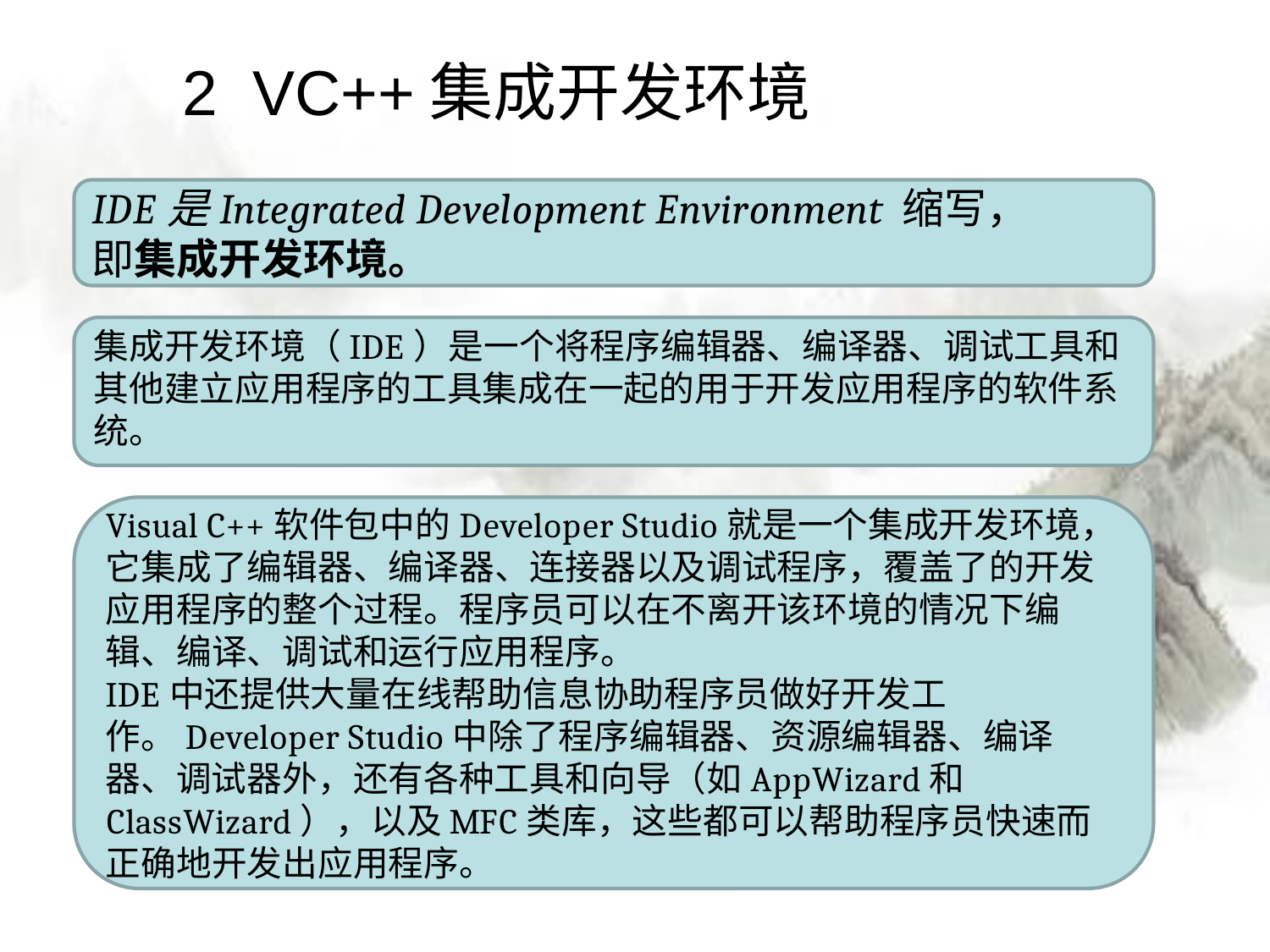

# 2  VC++集成开发环境
IDE是Integrated Development Environment 缩写，
即集成开发环境。

集成开发环境（IDE）是一个将程序编辑器、编译器、调试工具和其他建立应用程序的工具集成在一起的用于开发应用程序的软件系统。

Visual C++软件包中的Developer Studio就是一个集成开发环境，它集成了编辑器、编译器、连接器以及调试程序，覆盖了的开发应用程序的整个过程。程序员可以在不离开该环境的情况下编辑、编译、调试和运行应用程序。
IDE中还提供大量在线帮助信息协助程序员做好开发工作。Developer Studio中除了程序编辑器、资源编辑器、编译器、调试器外，还有各种工具和向导（如AppWizard和ClassWizard），以及MFC类库，这些都可以帮助程序员快速而正确地开发出应用程序。